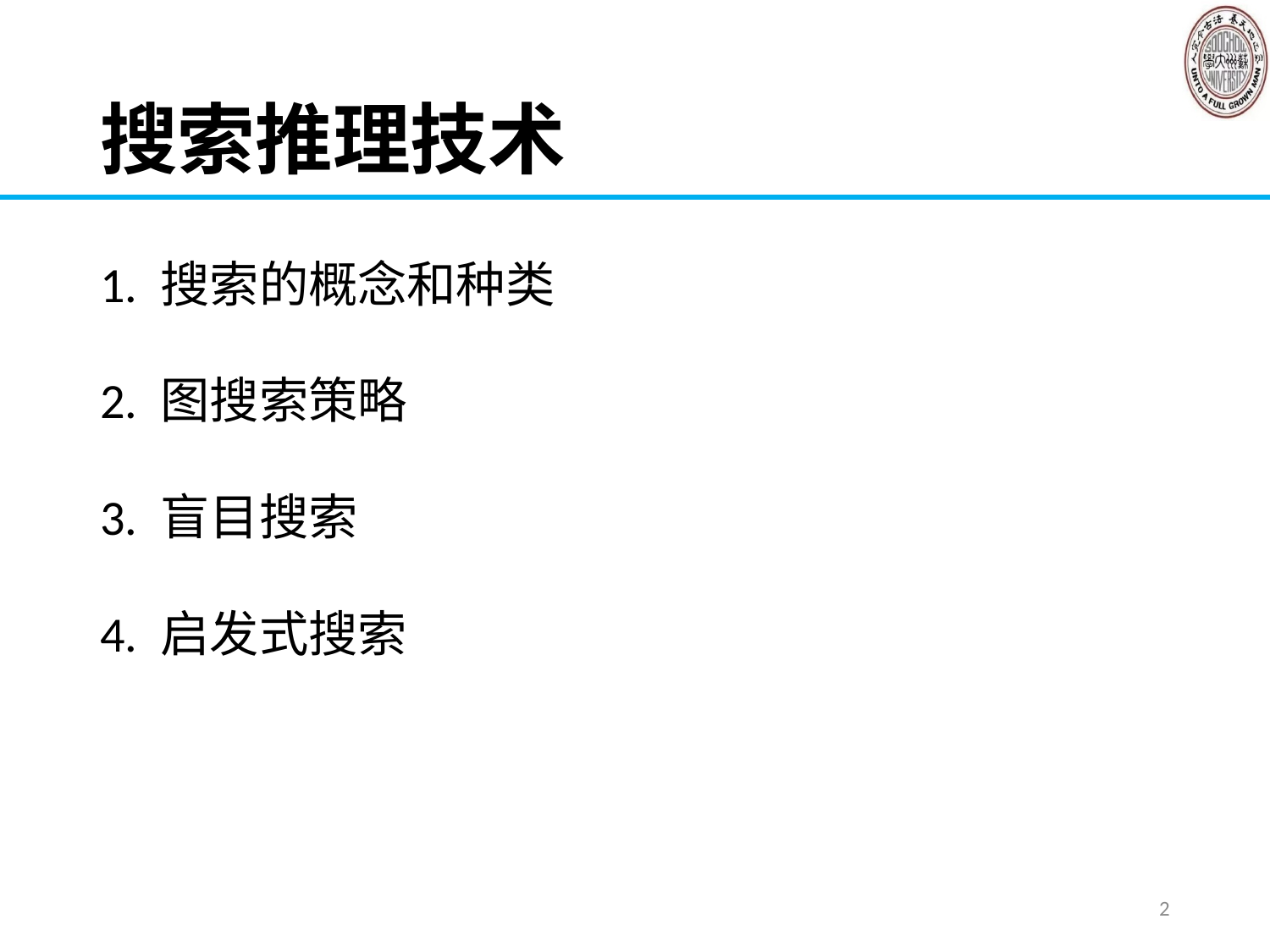

# 搜索推理技术
1. 搜索的概念和种类

2. 图搜索策略

3. 盲目搜索

4. 启发式搜索

2